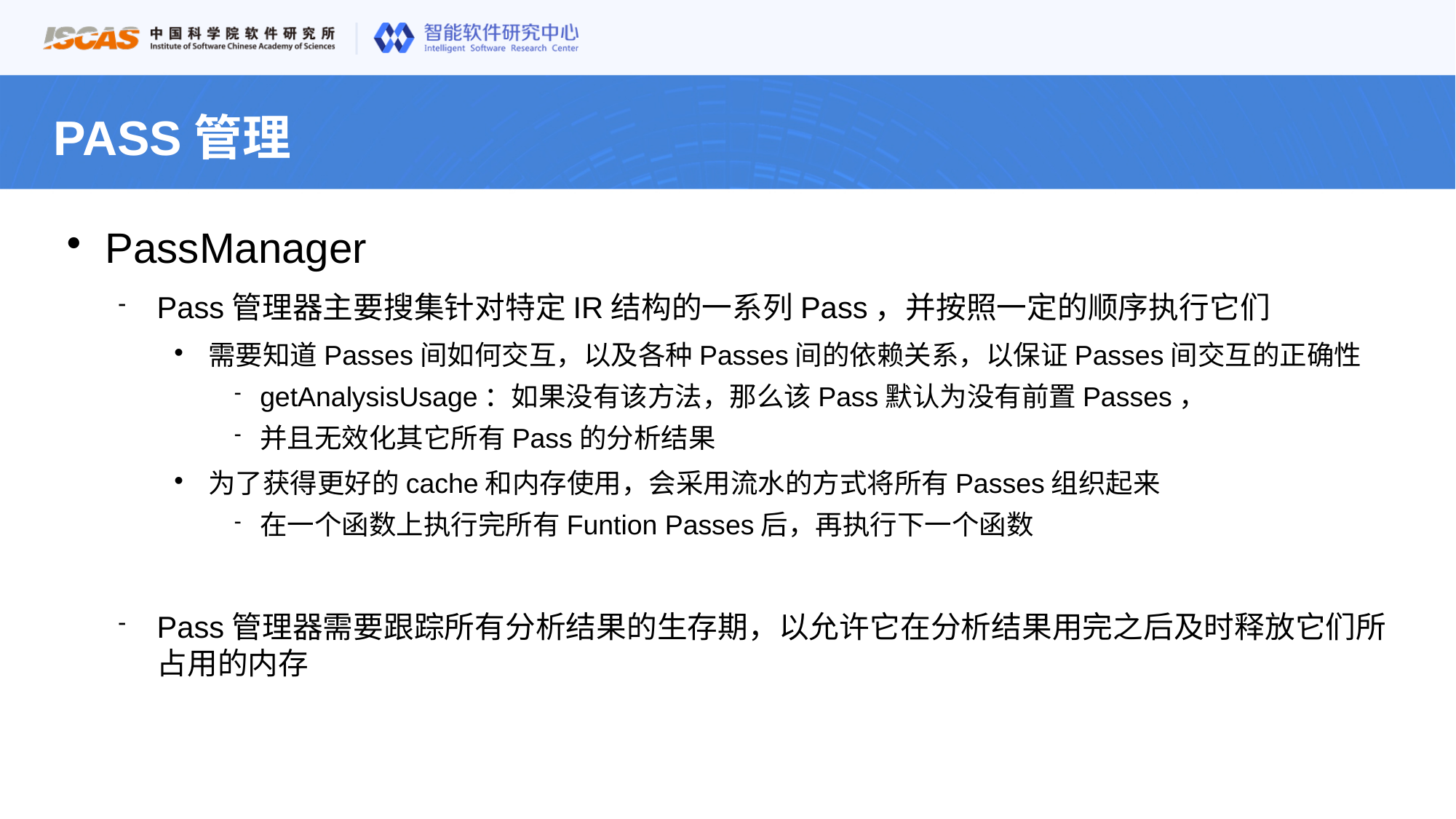

PASS管理
PassManager
Pass管理器主要搜集针对特定IR结构的一系列Pass，并按照一定的顺序执行它们
需要知道Passes间如何交互，以及各种Passes间的依赖关系，以保证Passes间交互的正确性
getAnalysisUsage：如果没有该方法，那么该Pass默认为没有前置Passes，
并且无效化其它所有Pass的分析结果
为了获得更好的cache和内存使用，会采用流水的方式将所有Passes组织起来
在一个函数上执行完所有Funtion Passes后，再执行下一个函数

Pass管理器需要跟踪所有分析结果的生存期，以允许它在分析结果用完之后及时释放它们所占用的内存